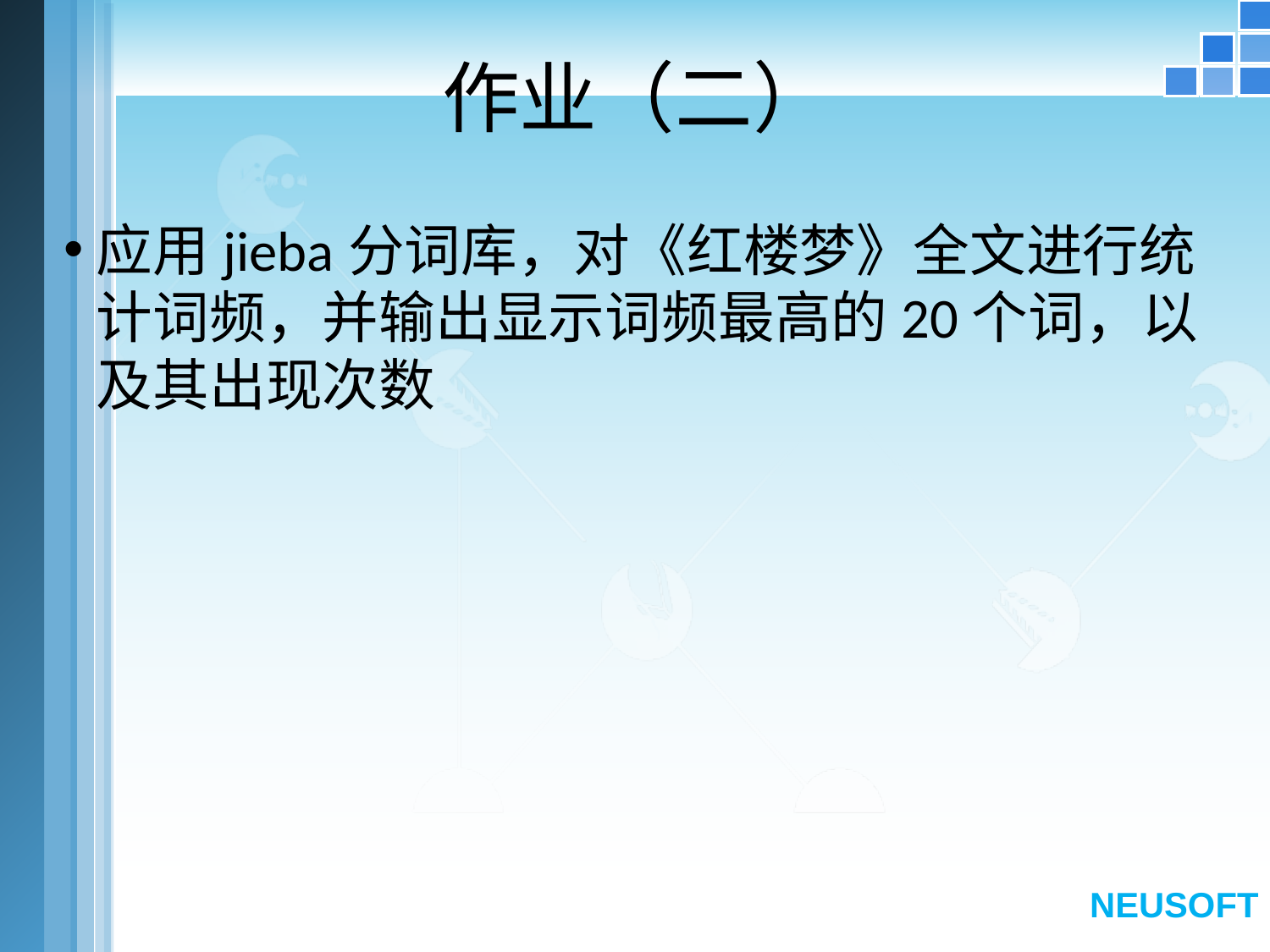

# 作业（二）
应用jieba分词库，对《红楼梦》全文进行统计词频，并输出显示词频最高的20个词，以及其出现次数